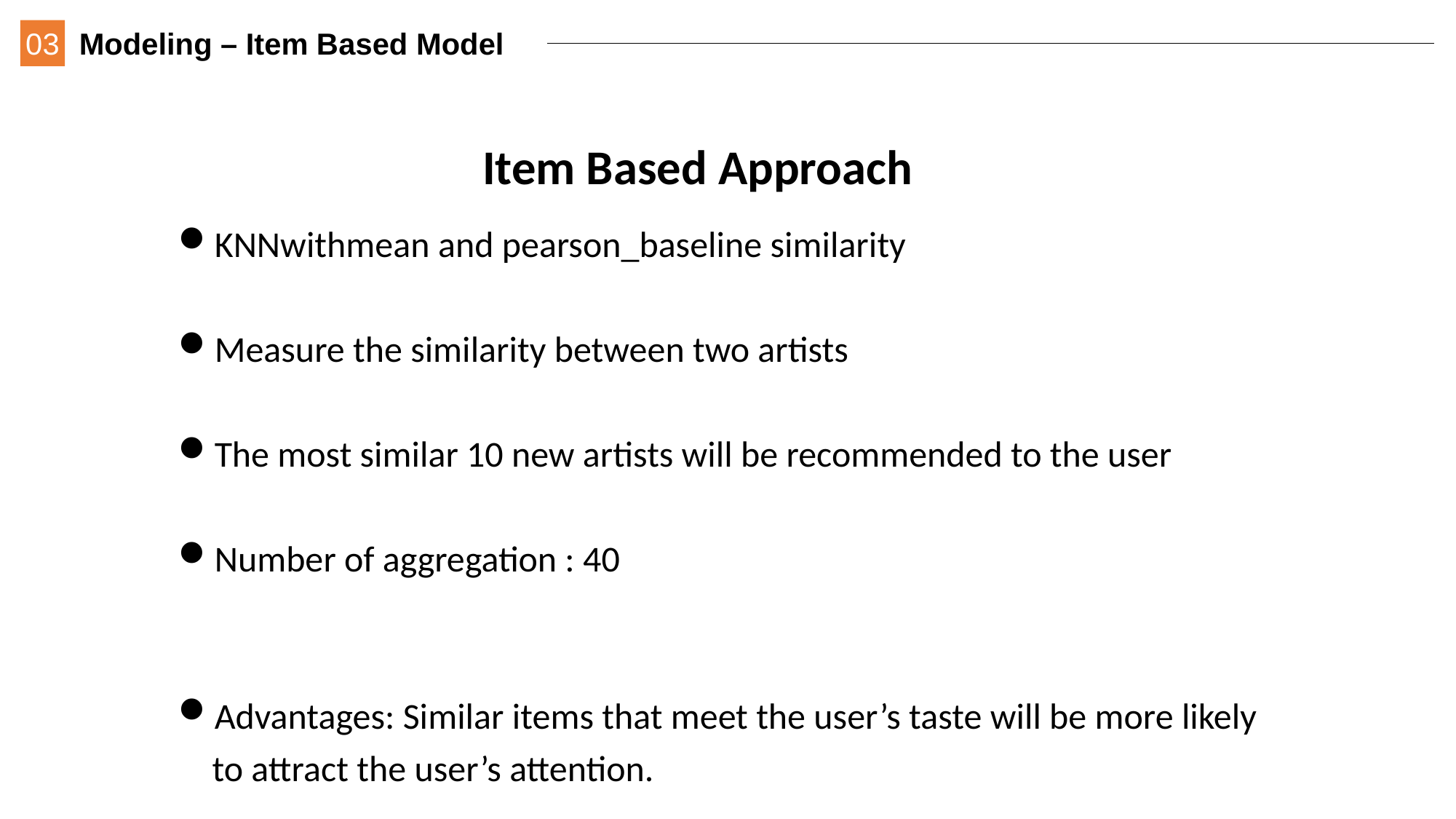

03
Modeling – Item Based Model

Item Based Approach
KNNwithmean and pearson_baseline similarity

Measure the similarity between two artists

The most similar 10 new artists will be recommended to the user

Number of aggregation : 40

Advantages: Similar items that meet the user’s taste will be more likely to attract the user’s attention.

详细介绍作品的内容，详细介绍作品的内容，详细介绍作品的内容，详细介绍作品的内容，详细介绍作品的内容，详细介绍作品的内容。